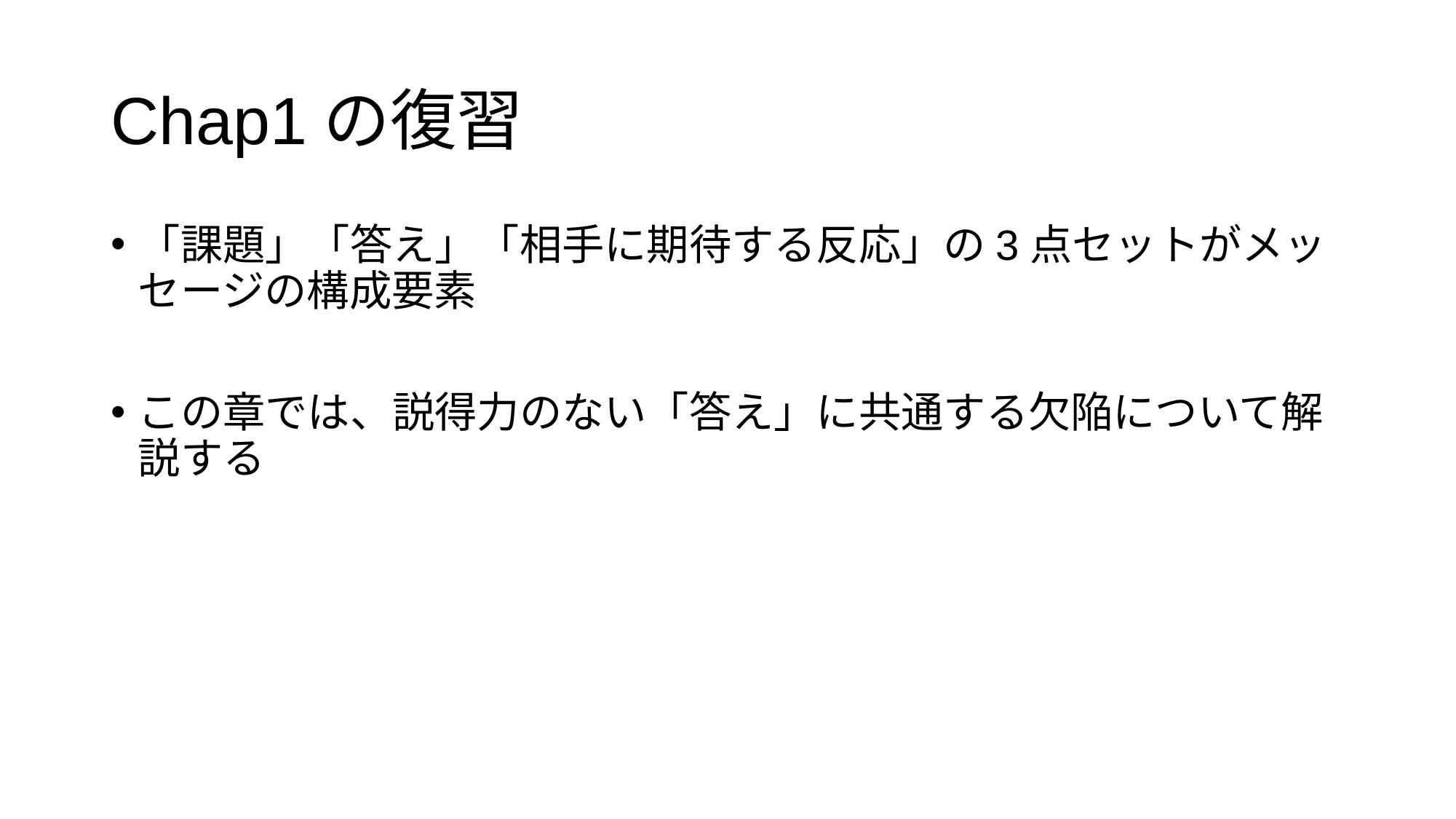

# Chap1の復習
「課題」「答え」「相手に期待する反応」の3点セットがメッセージの構成要素

この章では、説得力のない「答え」に共通する欠陥について解説する